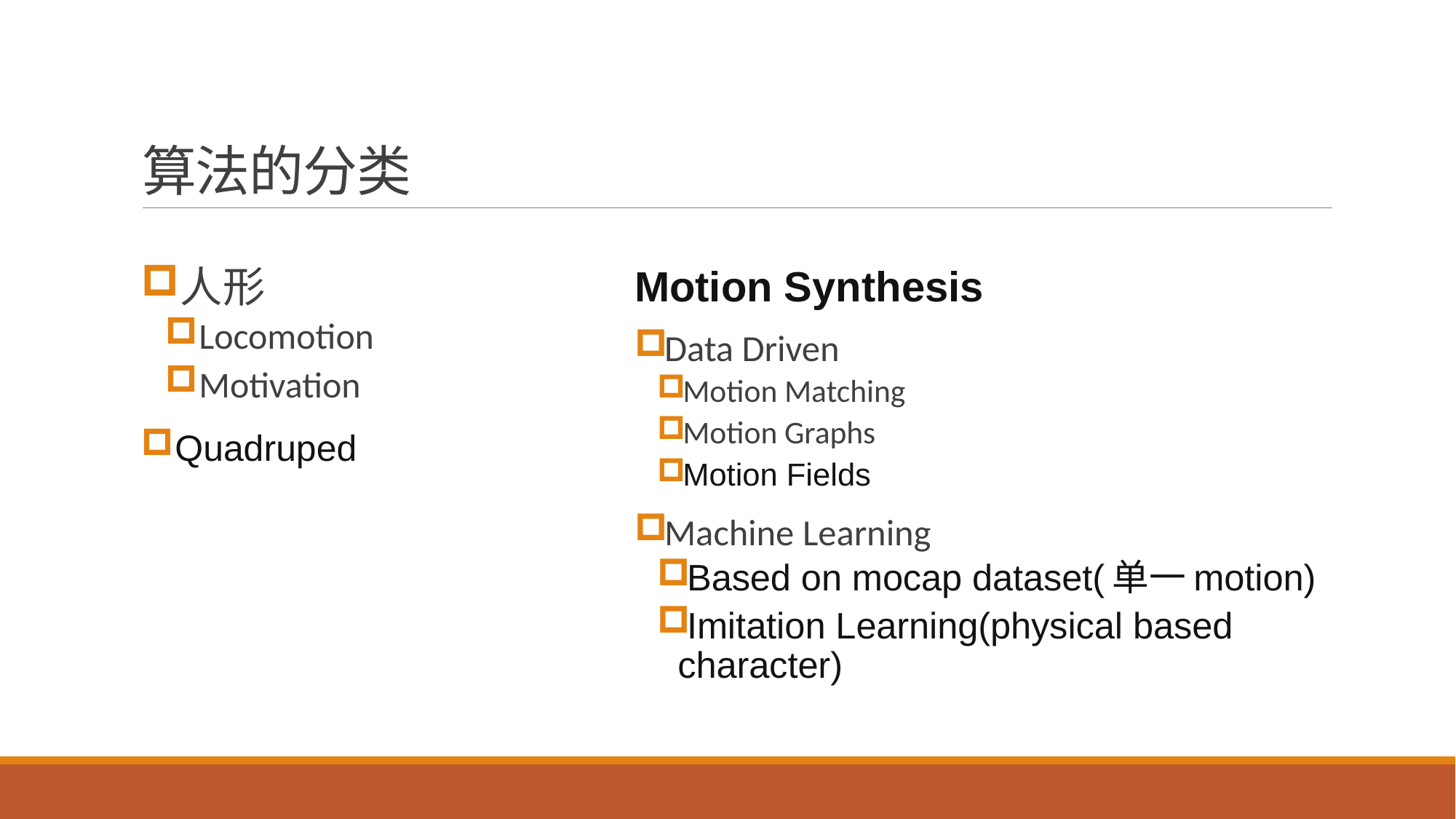

# 算法的分类
人形
Locomotion
Motivation
Quadruped
Motion Synthesis
Data Driven
Motion Matching
Motion Graphs
Motion Fields
Machine Learning
Based on mocap dataset(单一motion)
Imitation Learning(physical based character)